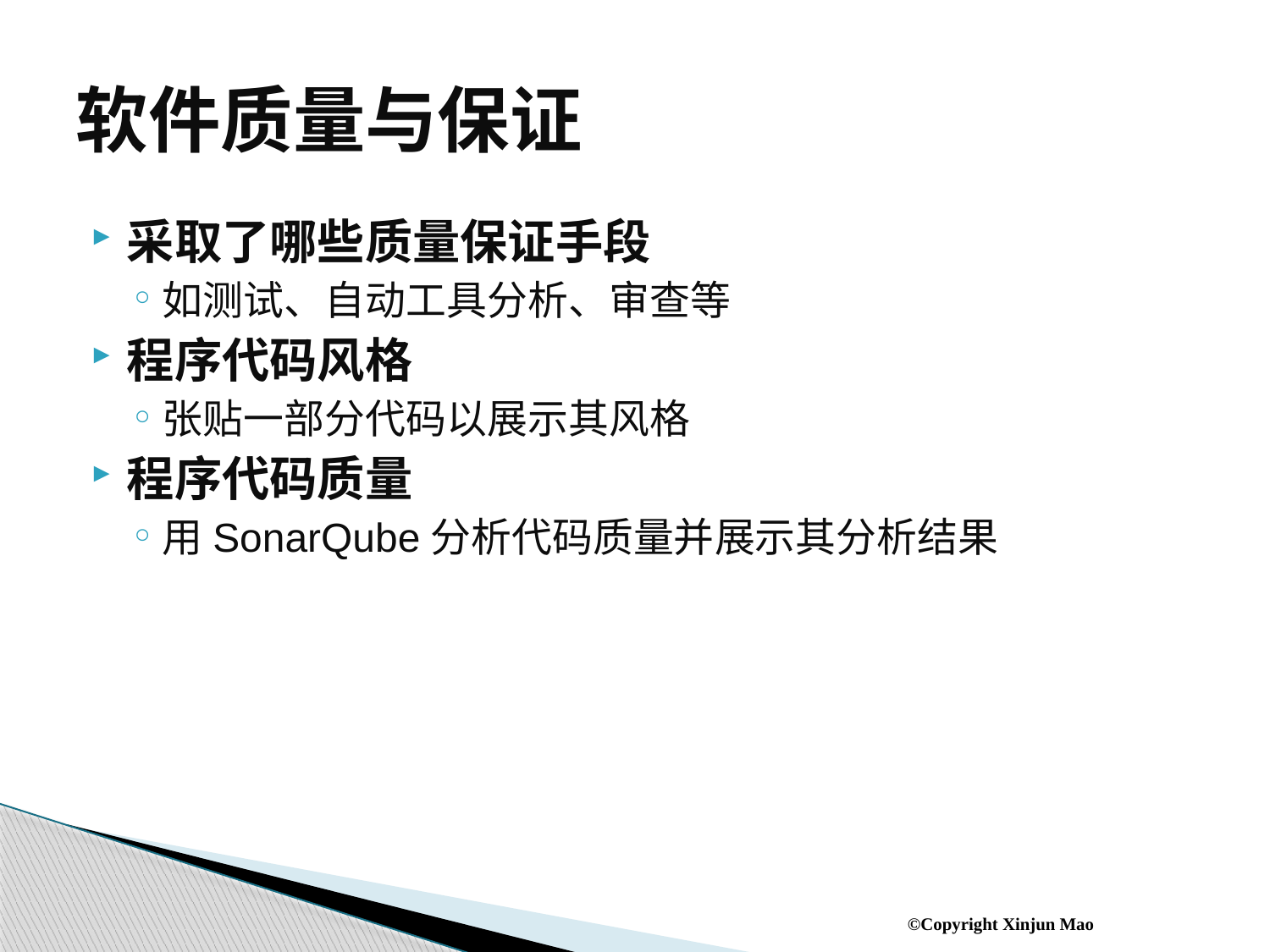

# 软件质量与保证
采取了哪些质量保证手段
如测试、自动工具分析、审查等
程序代码风格
张贴一部分代码以展示其风格
程序代码质量
用SonarQube分析代码质量并展示其分析结果
©Copyright Xinjun Mao
9